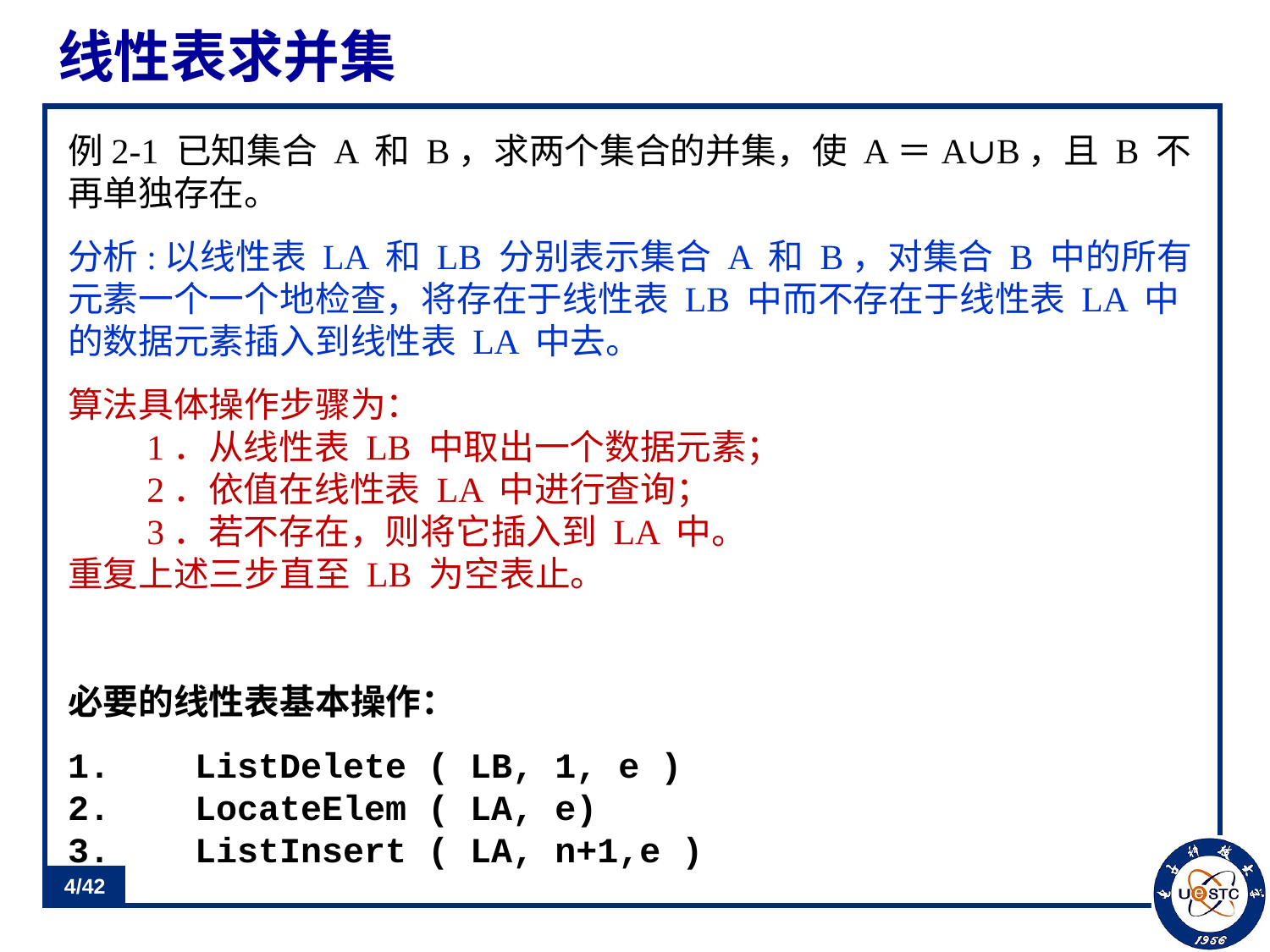

# 线性表求并集
例2-1 已知集合 A 和 B，求两个集合的并集，使 A＝A∪B，且 B 不再单独存在。
分析:以线性表 LA 和 LB 分别表示集合 A 和 B，对集合 B 中的所有元素一个一个地检查，将存在于线性表 LB 中而不存在于线性表 LA 中的数据元素插入到线性表 LA 中去。
算法具体操作步骤为：
　　1．从线性表 LB 中取出一个数据元素；
　　2．依值在线性表 LA 中进行查询；
　　3．若不存在，则将它插入到 LA 中。
重复上述三步直至 LB 为空表止。

必要的线性表基本操作：
1. 	ListDelete ( LB, 1, e )
2. 	LocateElem ( LA, e)
3. 	ListInsert ( LA, n+1,e )

4/42